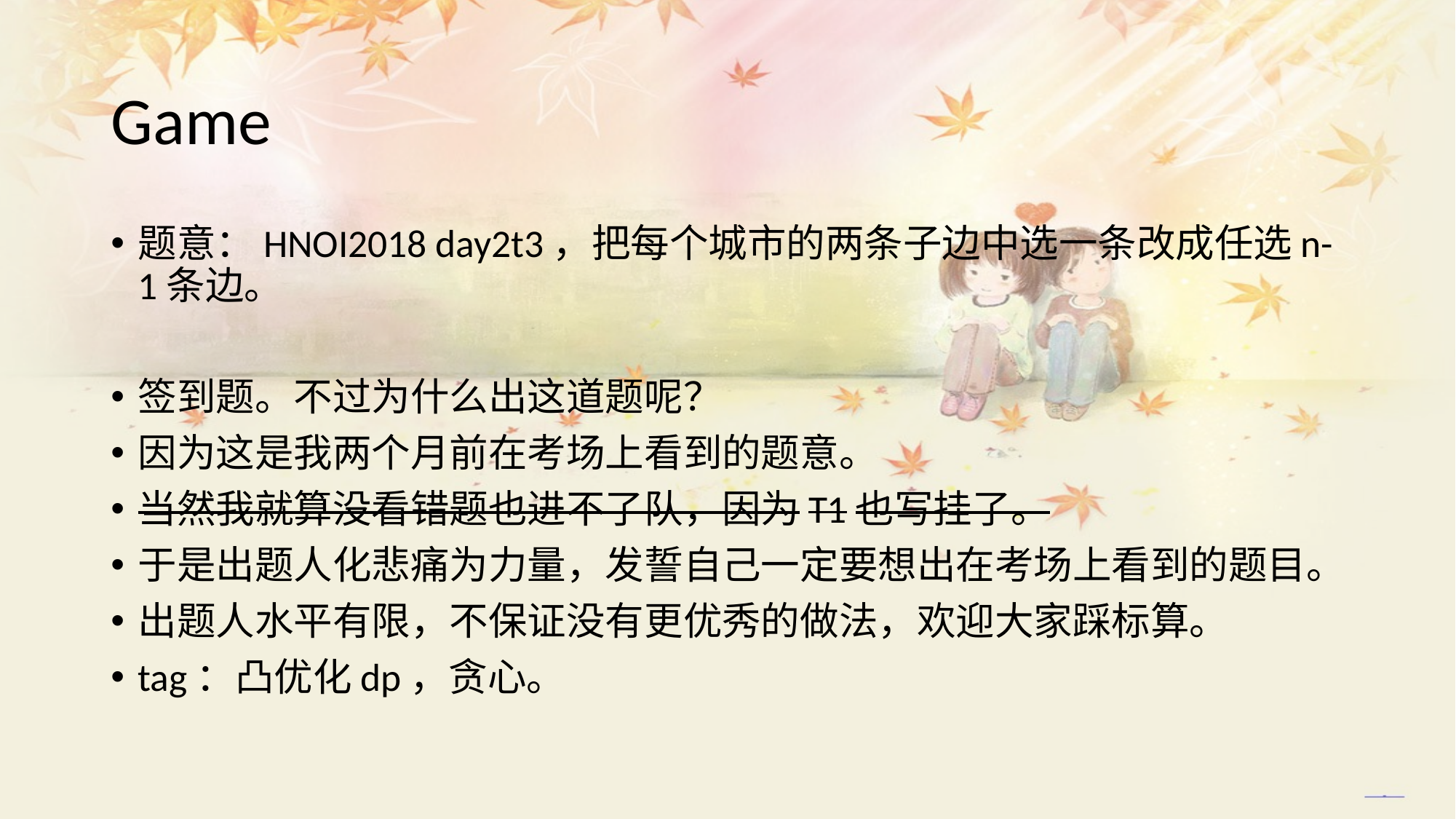

# Game
题意：HNOI2018 day2t3，把每个城市的两条子边中选一条改成任选n-1条边。

签到题。不过为什么出这道题呢？
因为这是我两个月前在考场上看到的题意。
当然我就算没看错题也进不了队，因为T1也写挂了。
于是出题人化悲痛为力量，发誓自己一定要想出在考场上看到的题目。
出题人水平有限，不保证没有更优秀的做法，欢迎大家踩标算。
tag：凸优化dp，贪心。